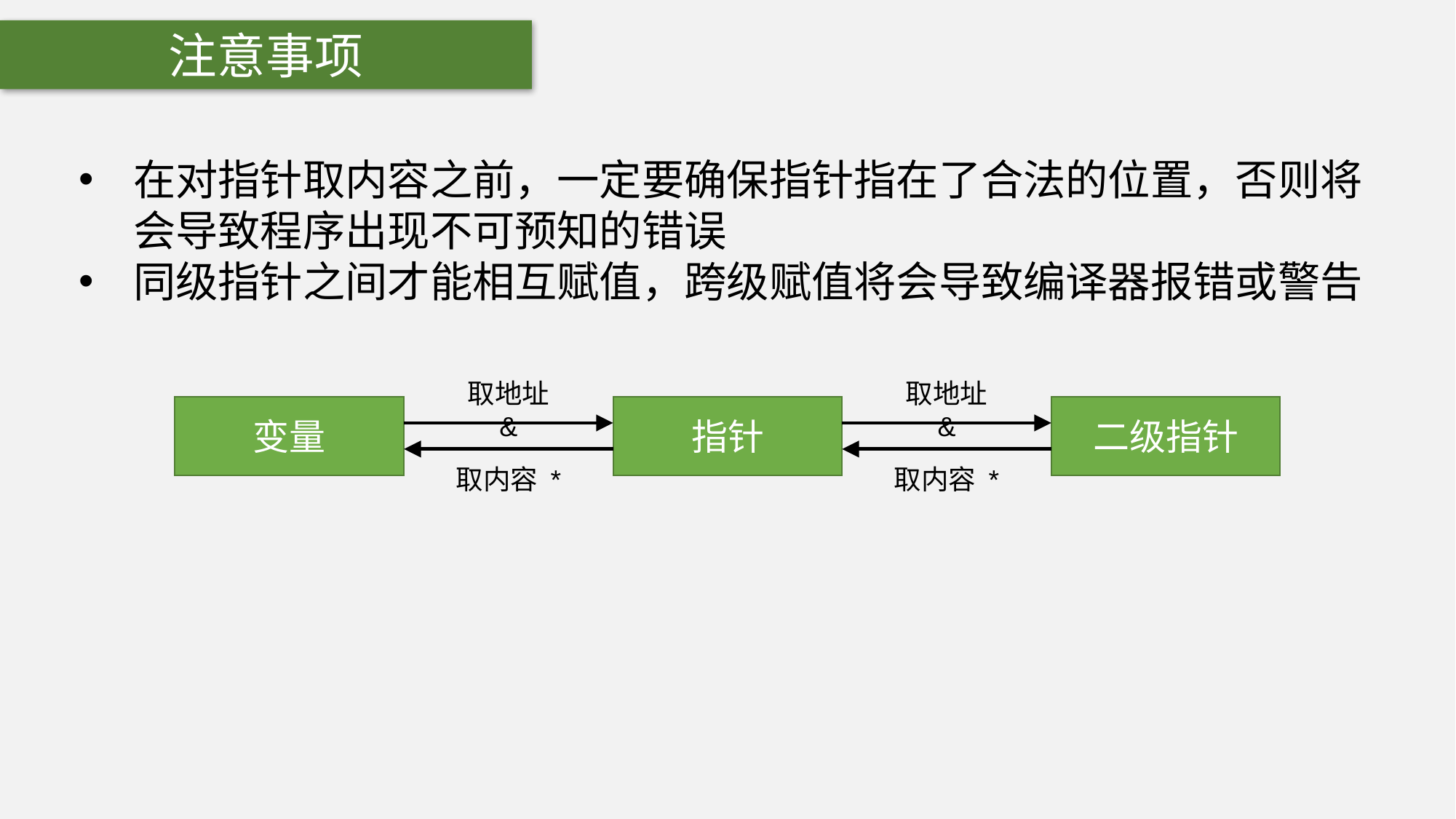

注意事项
在对指针取内容之前，一定要确保指针指在了合法的位置，否则将会导致程序出现不可预知的错误
同级指针之间才能相互赋值，跨级赋值将会导致编译器报错或警告
取地址 &
取地址 &
变量
指针
二级指针
取内容 *
取内容 *